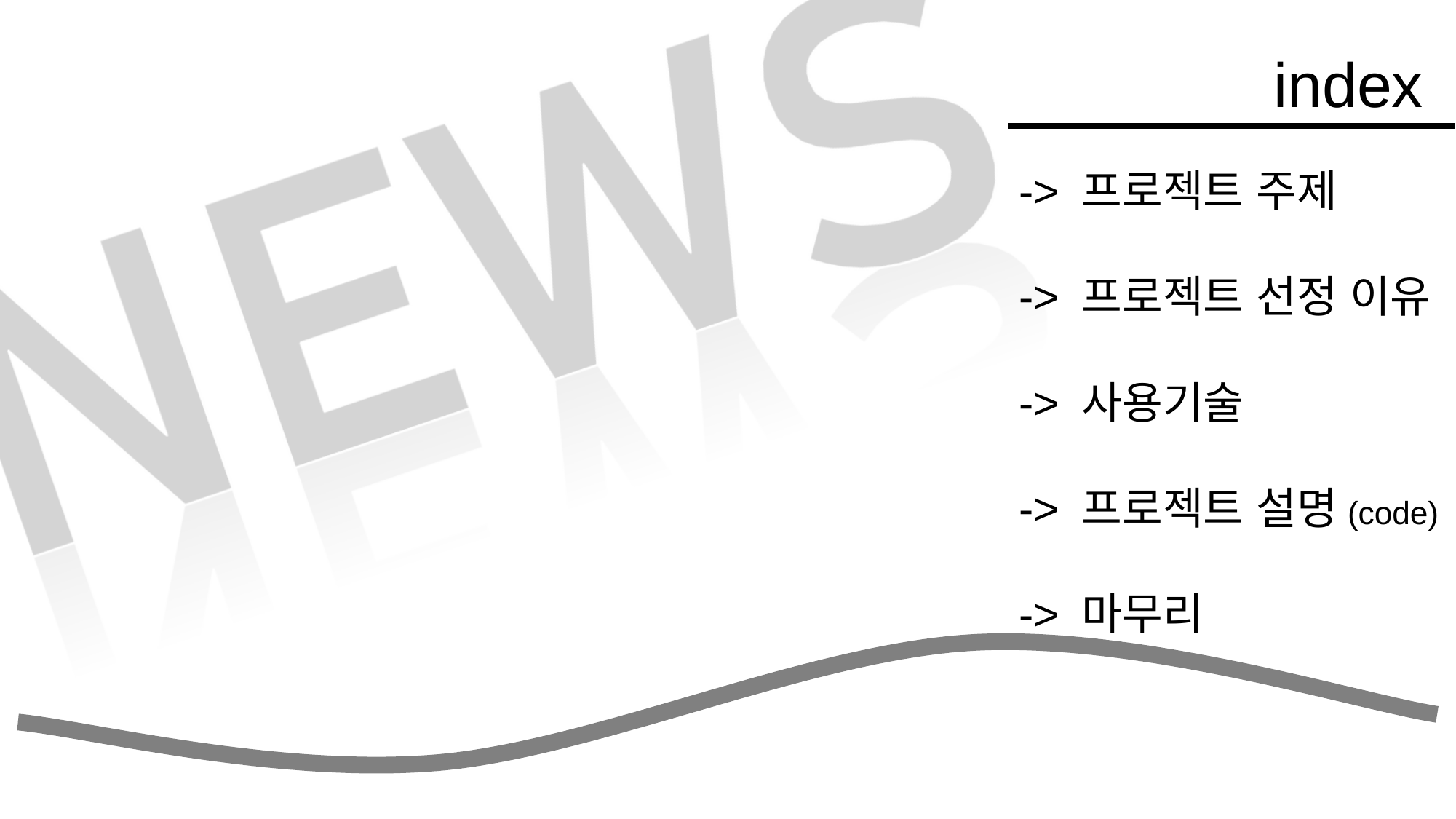

# index
-> 프로젝트 주제

-> 프로젝트 선정 이유

-> 사용기술

-> 프로젝트 설명(code)

-> 마무리